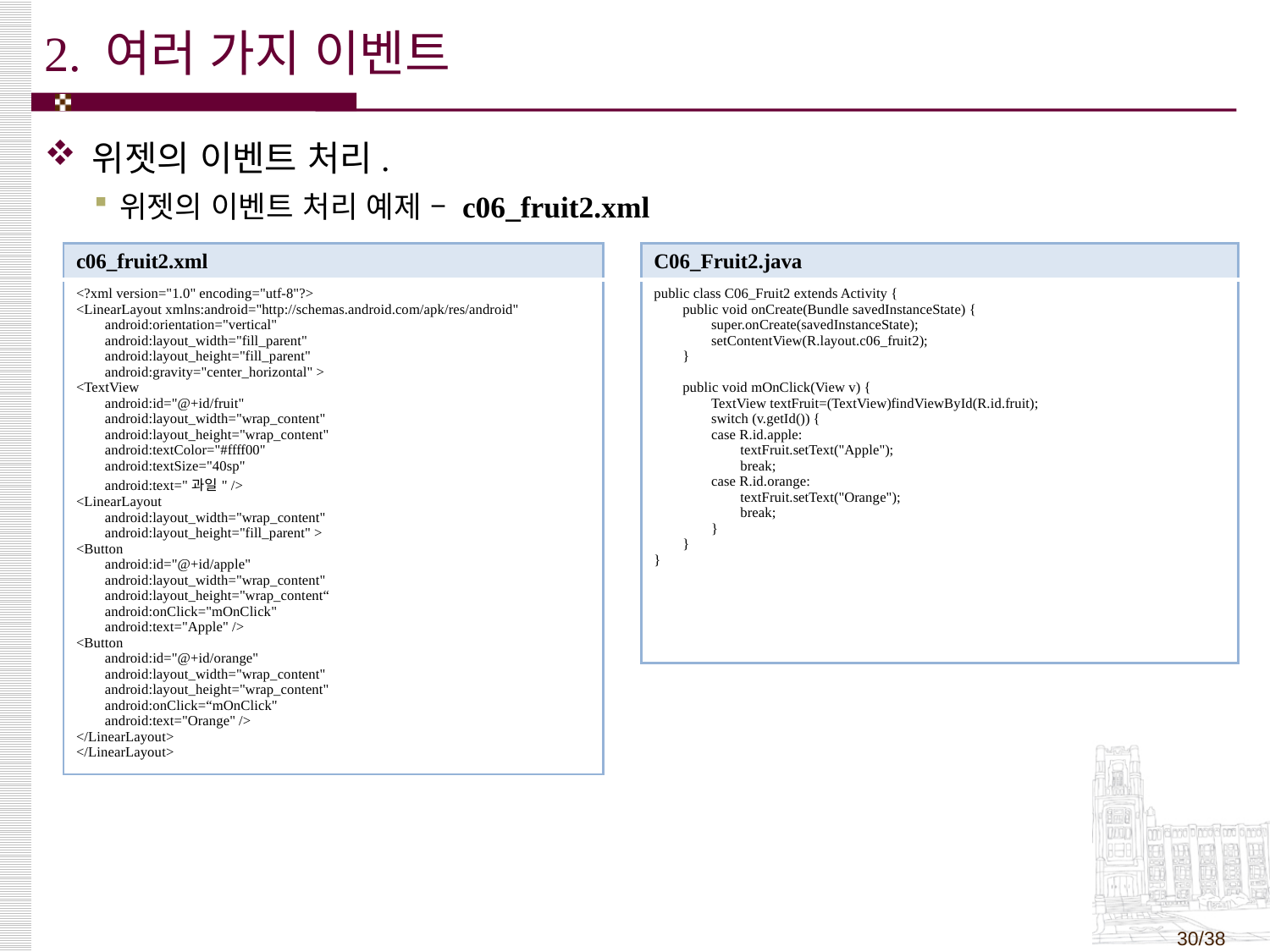

# 2. 여러 가지 이벤트
위젯의 이벤트 처리.
위젯의 이벤트 처리 예제 – c06_fruit2.xml
| c06\_fruit2.xml |
| --- |
| <?xml version="1.0" encoding="utf-8"?> <LinearLayout xmlns:android="http://schemas.android.com/apk/res/android" android:orientation="vertical" android:layout\_width="fill\_parent" android:layout\_height="fill\_parent" android:gravity="center\_horizontal" > <TextView android:id="@+id/fruit" android:layout\_width="wrap\_content" android:layout\_height="wrap\_content" android:textColor="#ffff00" android:textSize="40sp" android:text="과일" /> <LinearLayout android:layout\_width="wrap\_content" android:layout\_height="fill\_parent" > <Button android:id="@+id/apple" android:layout\_width="wrap\_content" android:layout\_height="wrap\_content“ android:onClick="mOnClick" android:text="Apple" /> <Button android:id="@+id/orange" android:layout\_width="wrap\_content" android:layout\_height="wrap\_content" android:onClick=“mOnClick" android:text="Orange" /> </LinearLayout> </LinearLayout> |
| C06\_Fruit2.java |
| --- |
| public class C06\_Fruit2 extends Activity { public void onCreate(Bundle savedInstanceState) { super.onCreate(savedInstanceState); setContentView(R.layout.c06\_fruit2); } public void mOnClick(View v) { TextView textFruit=(TextView)findViewById(R.id.fruit); switch (v.getId()) { case R.id.apple: textFruit.setText("Apple"); break; case R.id.orange: textFruit.setText("Orange"); break; } } } |